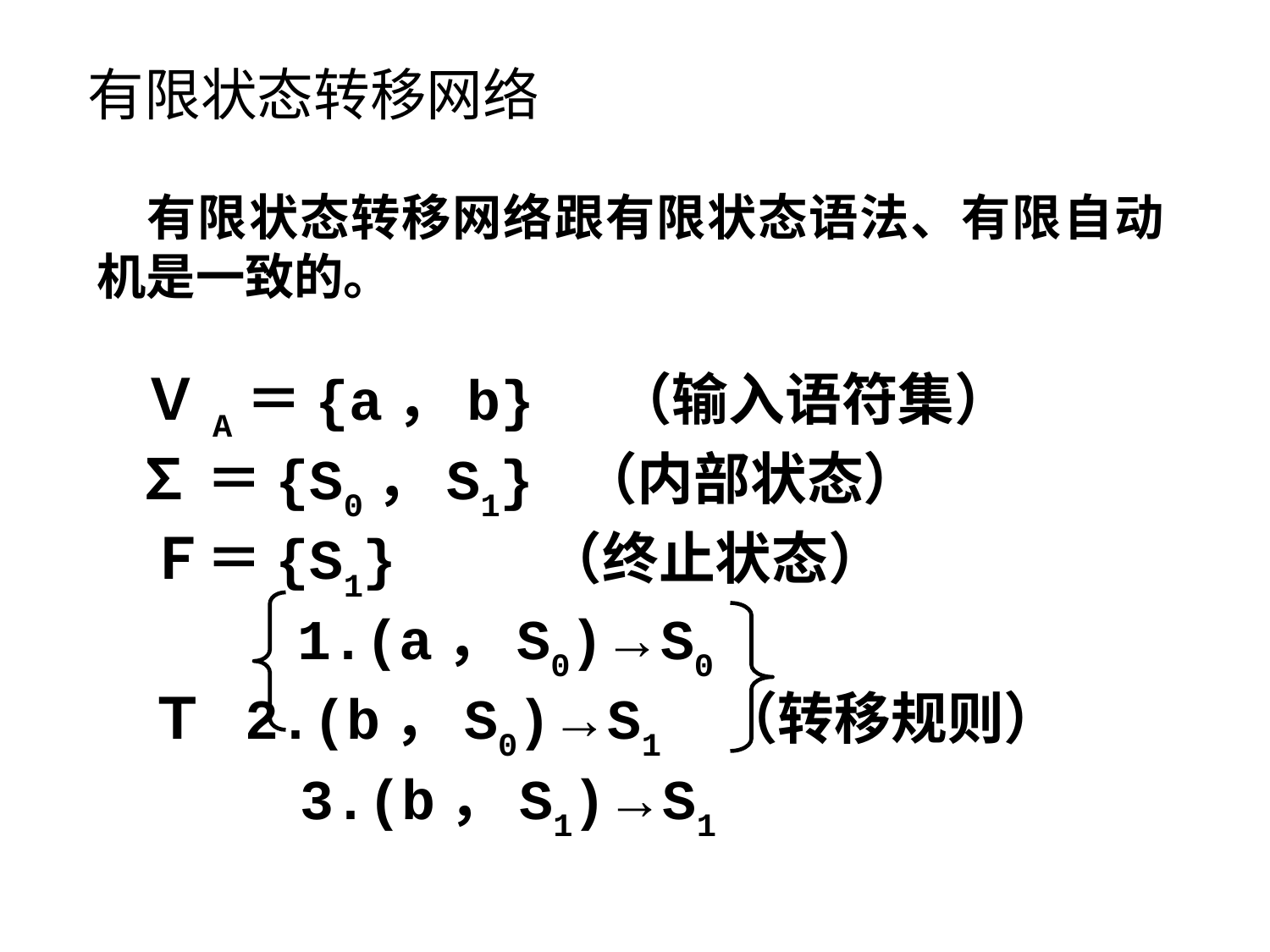

有限状态转移网络
   有限状态转移网络跟有限状态语法、有限自动机是一致的。

   ＶA＝{a，b}  （输入语符集）
   ∑＝{S0，S1} （内部状态）
   Ｆ＝{S1}    （终止状态）
       1.(a，S0)→S0
   Ｔ  2.(b，S0)→S1   （转移规则）
      3.(b，S1)→S1